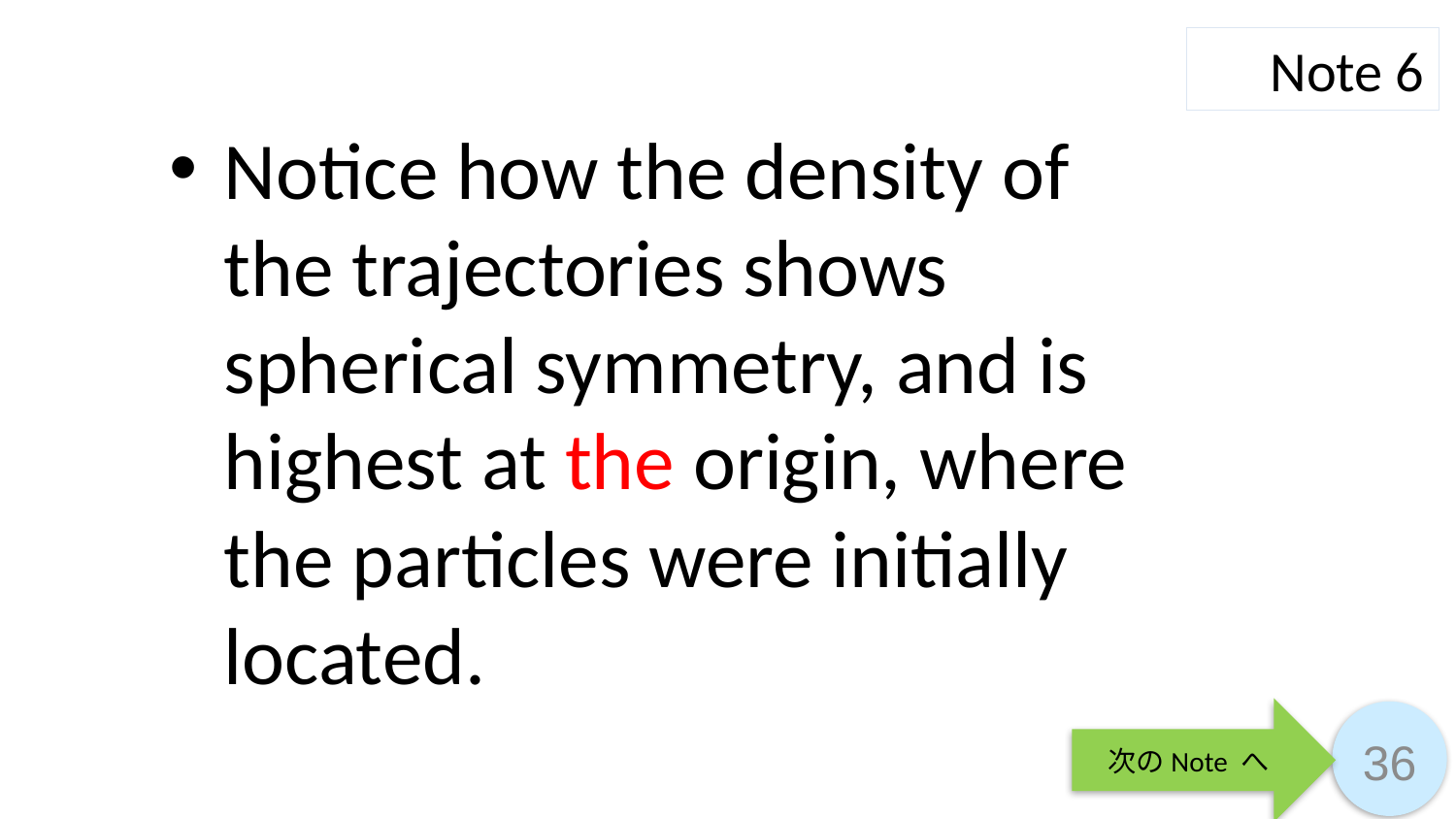

Note 6
Notice how the density of the trajectories shows spherical symmetry, and is highest at the origin, where the particles were initially located.
次のNote へ
36